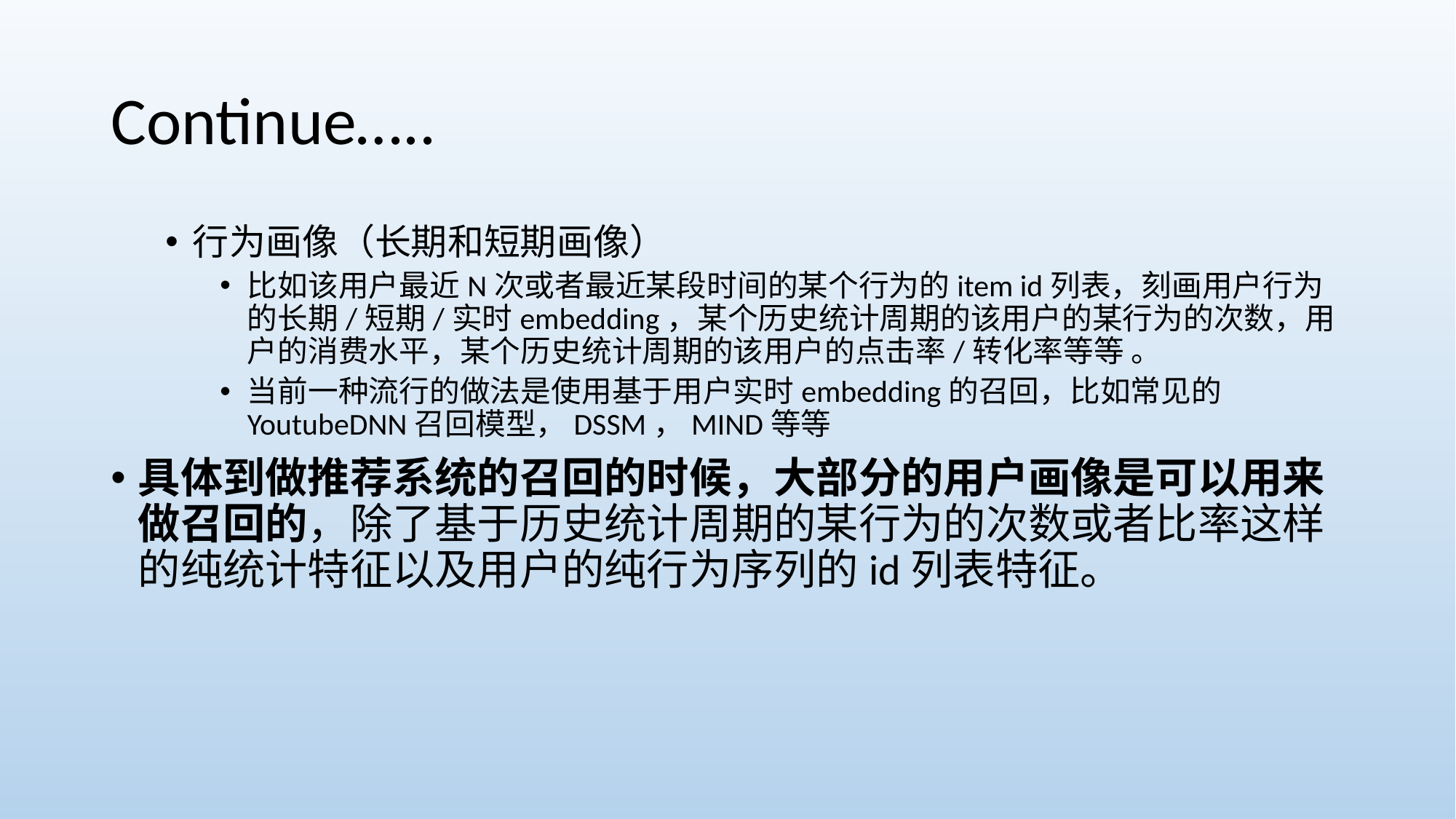

# Continue…..
行为画像（长期和短期画像）
比如该用户最近N次或者最近某段时间的某个行为的item id列表，刻画用户行为的长期/短期/实时embedding，某个历史统计周期的该用户的某行为的次数，用户的消费水平，某个历史统计周期的该用户的点击率/转化率等等 。
当前一种流行的做法是使用基于用户实时embedding的召回，比如常见的YoutubeDNN召回模型，DSSM，MIND等等
具体到做推荐系统的召回的时候，大部分的用户画像是可以用来做召回的，除了基于历史统计周期的某行为的次数或者比率这样的纯统计特征以及用户的纯行为序列的id列表特征。